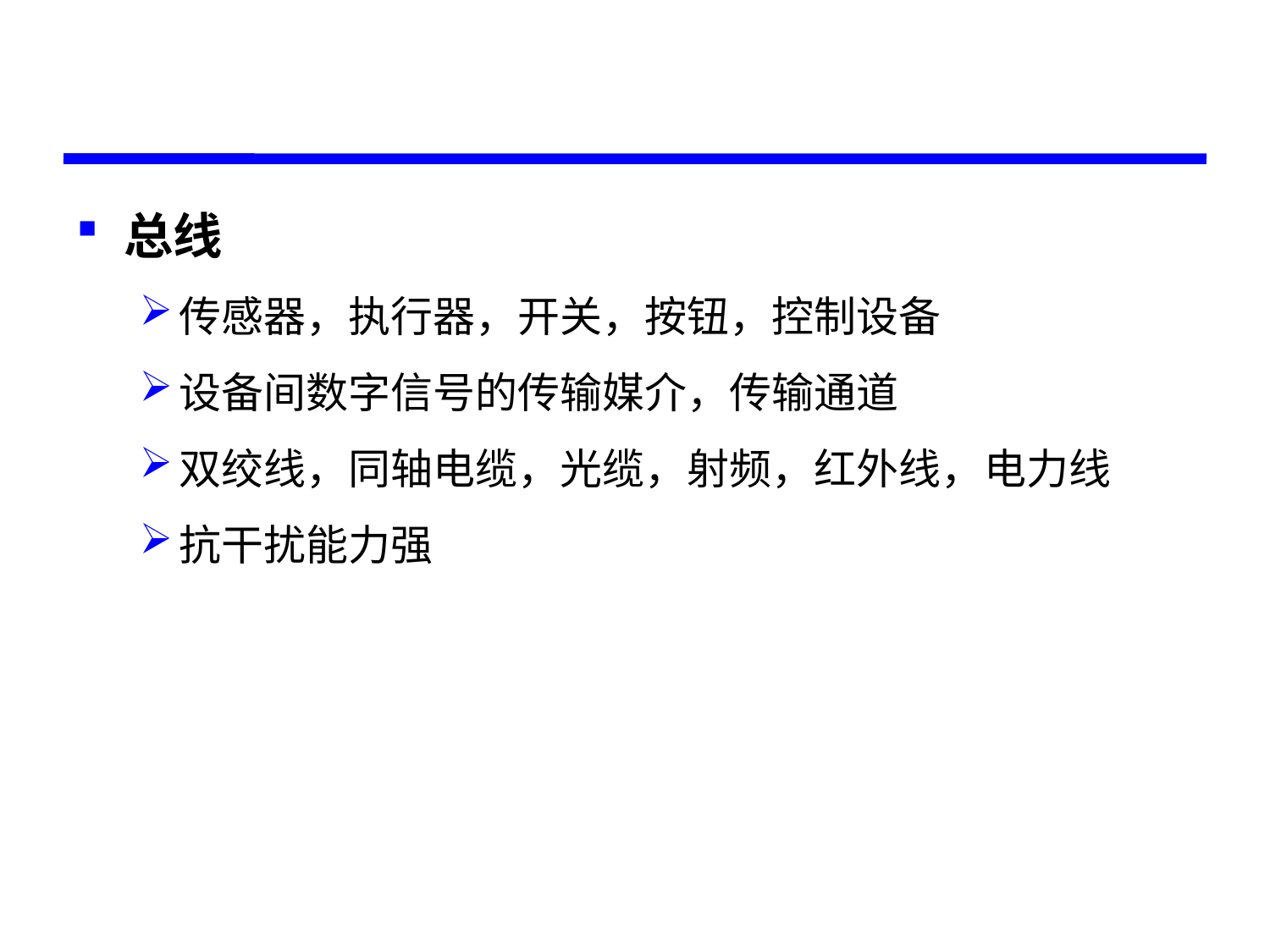

#
总线
传感器，执行器，开关，按钮，控制设备
设备间数字信号的传输媒介，传输通道
双绞线，同轴电缆，光缆，射频，红外线，电力线
抗干扰能力强